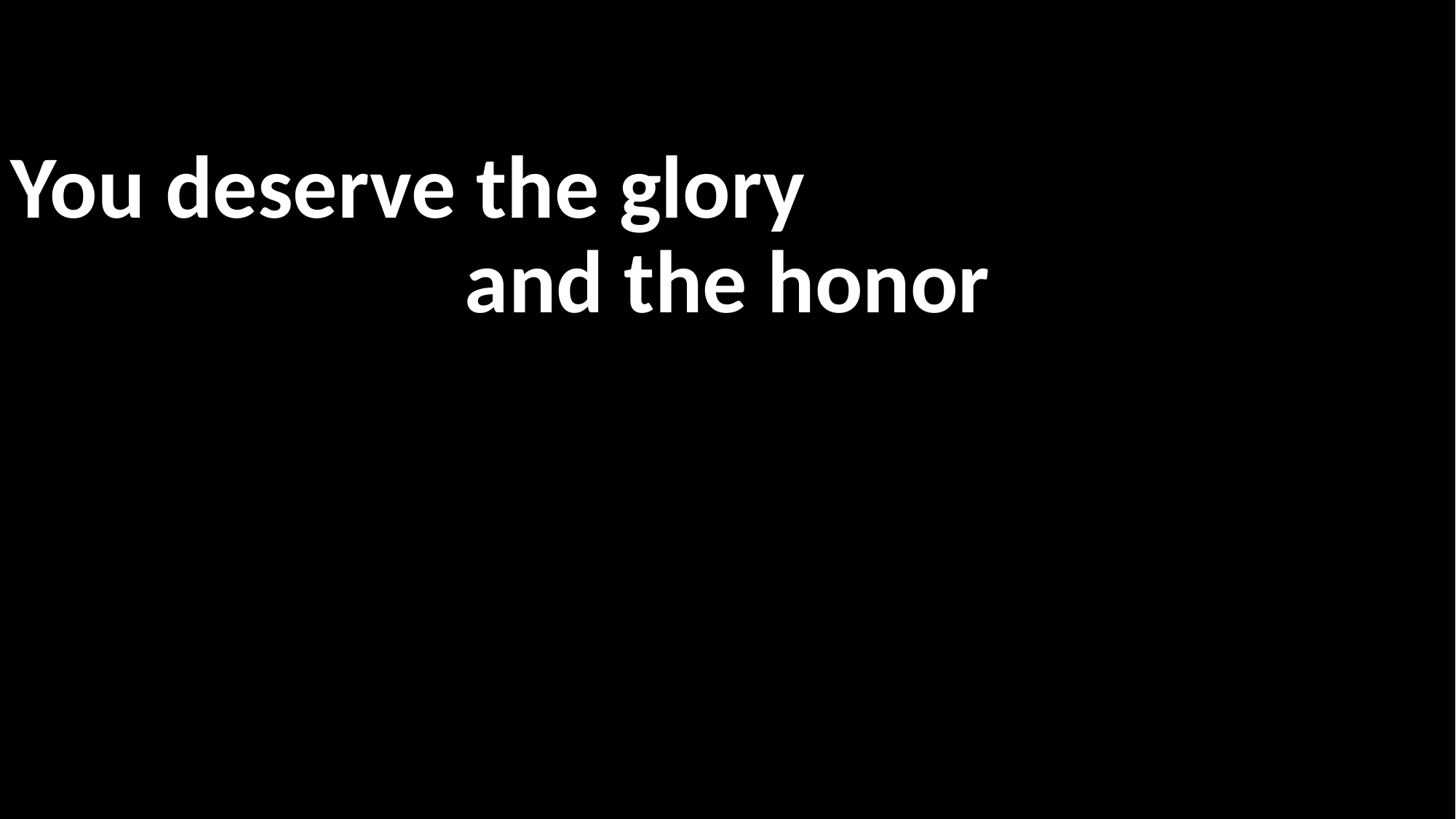

You deserve the glory
and the honor
모든 영광과 존귀
주께 드리리